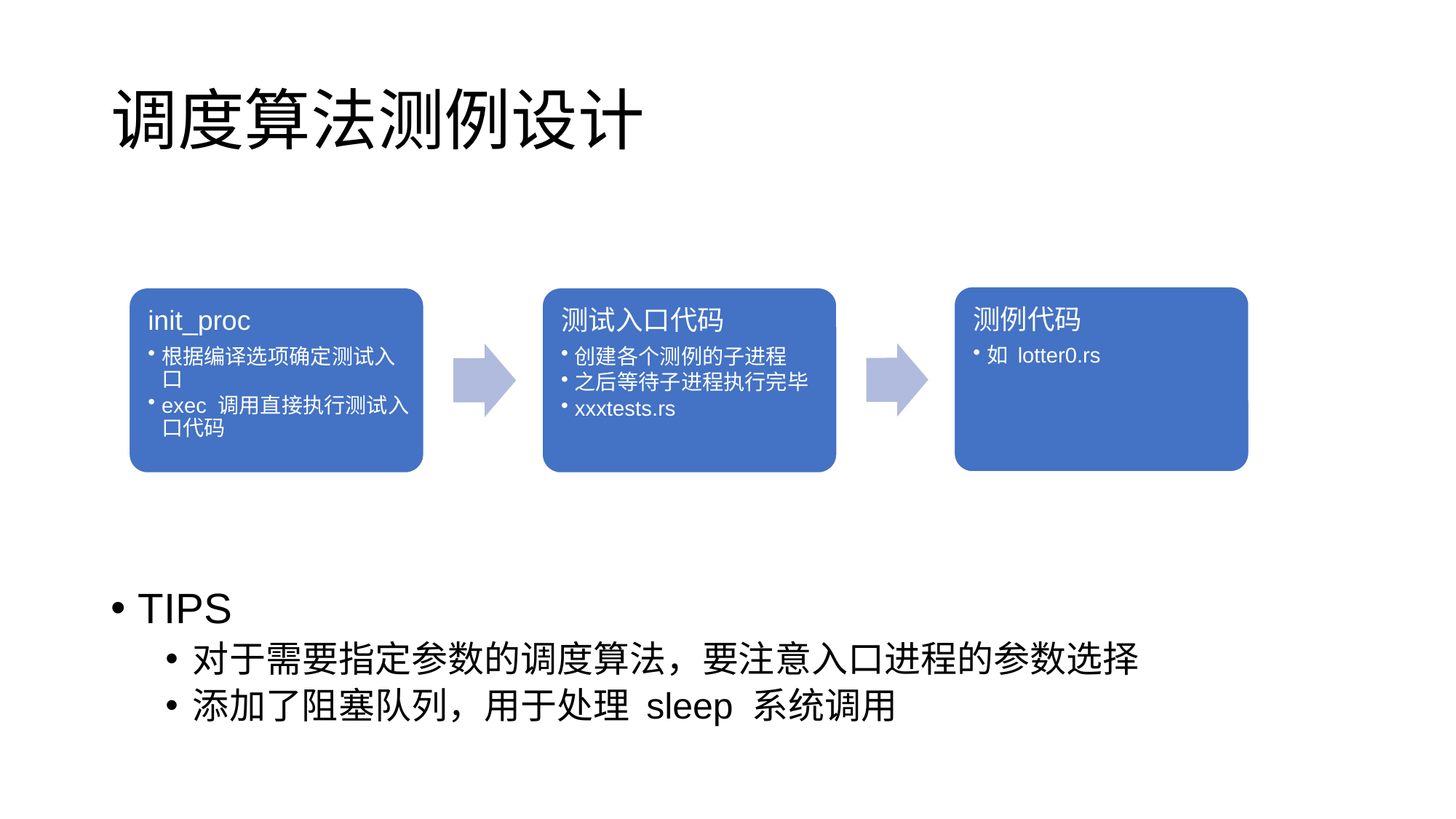

# 调度算法测例设计
init_proc
根据编译选项确定测试入口
exec 调用直接执行测试入口代码

测试入口代码
创建各个测例的子进程
之后等待子进程执行完毕
xxxtests.rs

测例代码
如 lotter0.rs
TIPS
对于需要指定参数的调度算法，要注意入口进程的参数选择
添加了阻塞队列，用于处理 sleep 系统调用